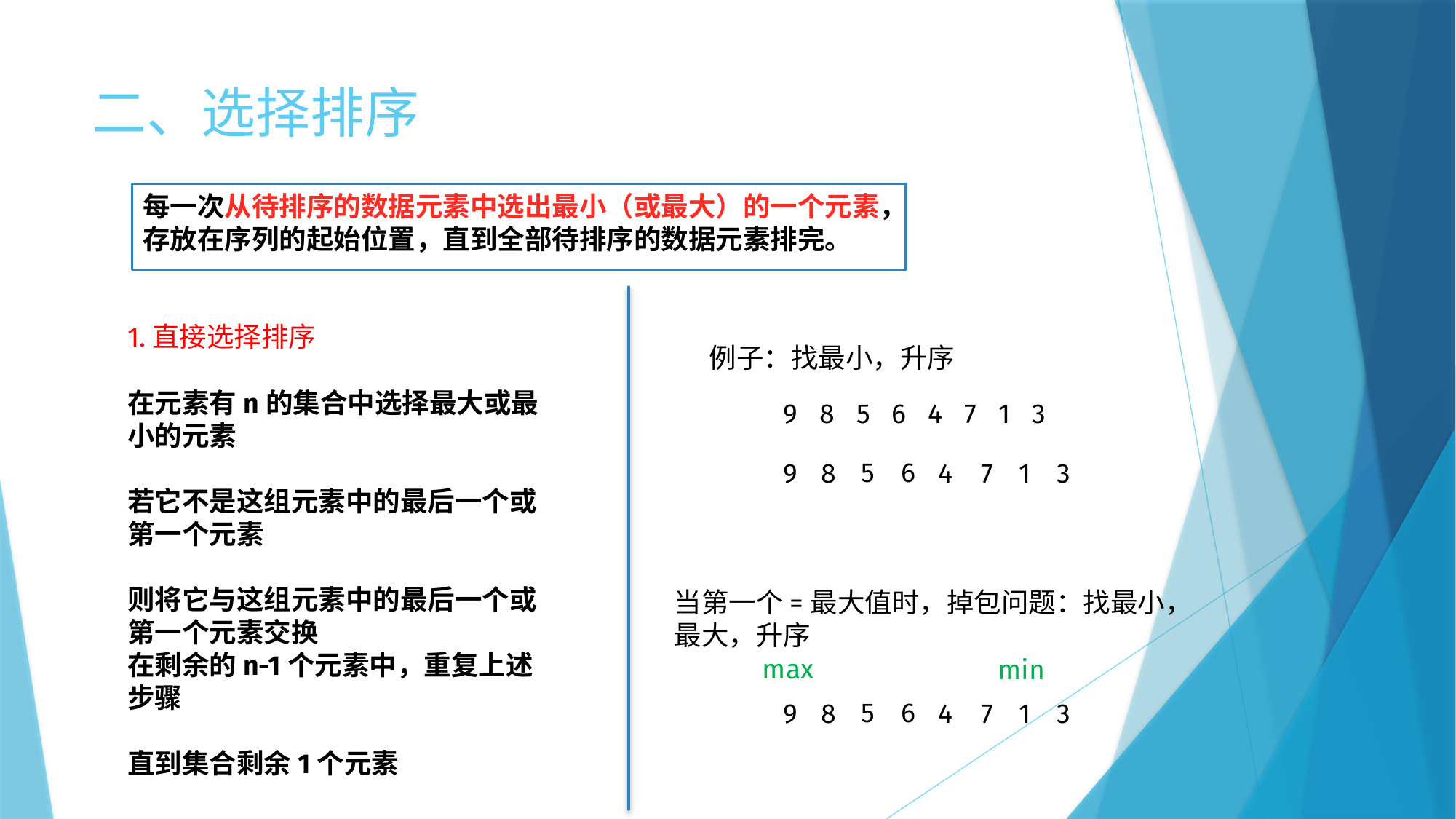

# 二、选择排序

每一次从待排序的数据元素中选出最小（或最大）的一个元素，存放在序列的起始位置，直到全部待排序的数据元素排完。
1.直接选择排序
例子：找最小，升序
在元素有n的集合中选择最大或最小的元素
若它不是这组元素中的最后一个或第一个元素
则将它与这组元素中的最后一个或第一个元素交换
在剩余的n-1个元素中，重复上述步骤
直到集合剩余1个元素

9   8   5   6   4   7   1   3
5
6
9
8
4
7
1
3
当第一个=最大值时，掉包问题：找最小，最大，升序
max
min
5
6
9
8
4
7
1
3